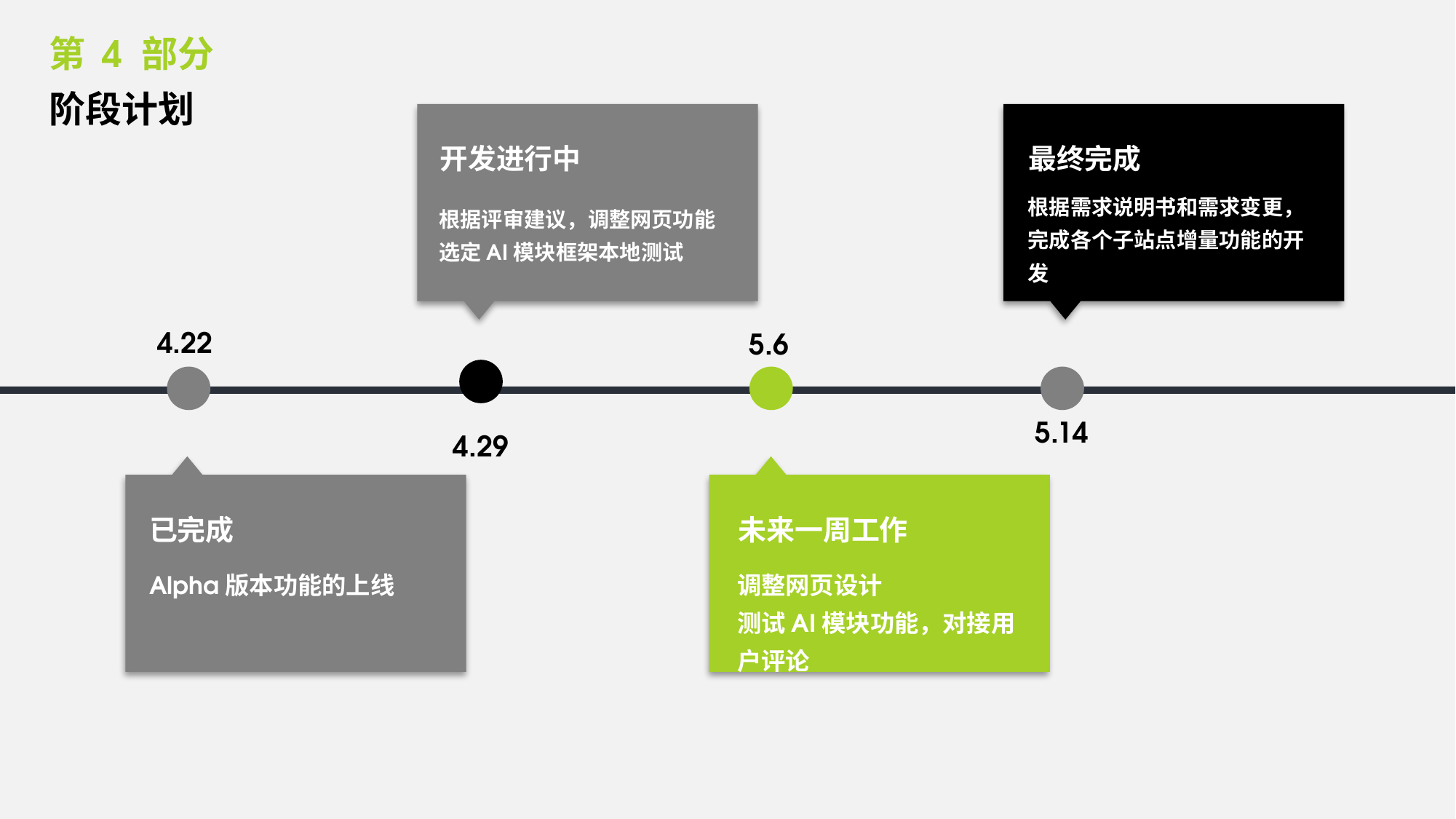

第 4 部分
阶段计划

开发进行中
根据评审建议，调整网页功能
选定AI模块框架本地测试

最终完成
根据需求说明书和需求变更，完成各个子站点增量功能的开发
4.22
5.6

5.14
4.29

已完成
Alpha版本功能的上线

未来一周工作
调整网页设计
测试AI模块功能，对接用户评论